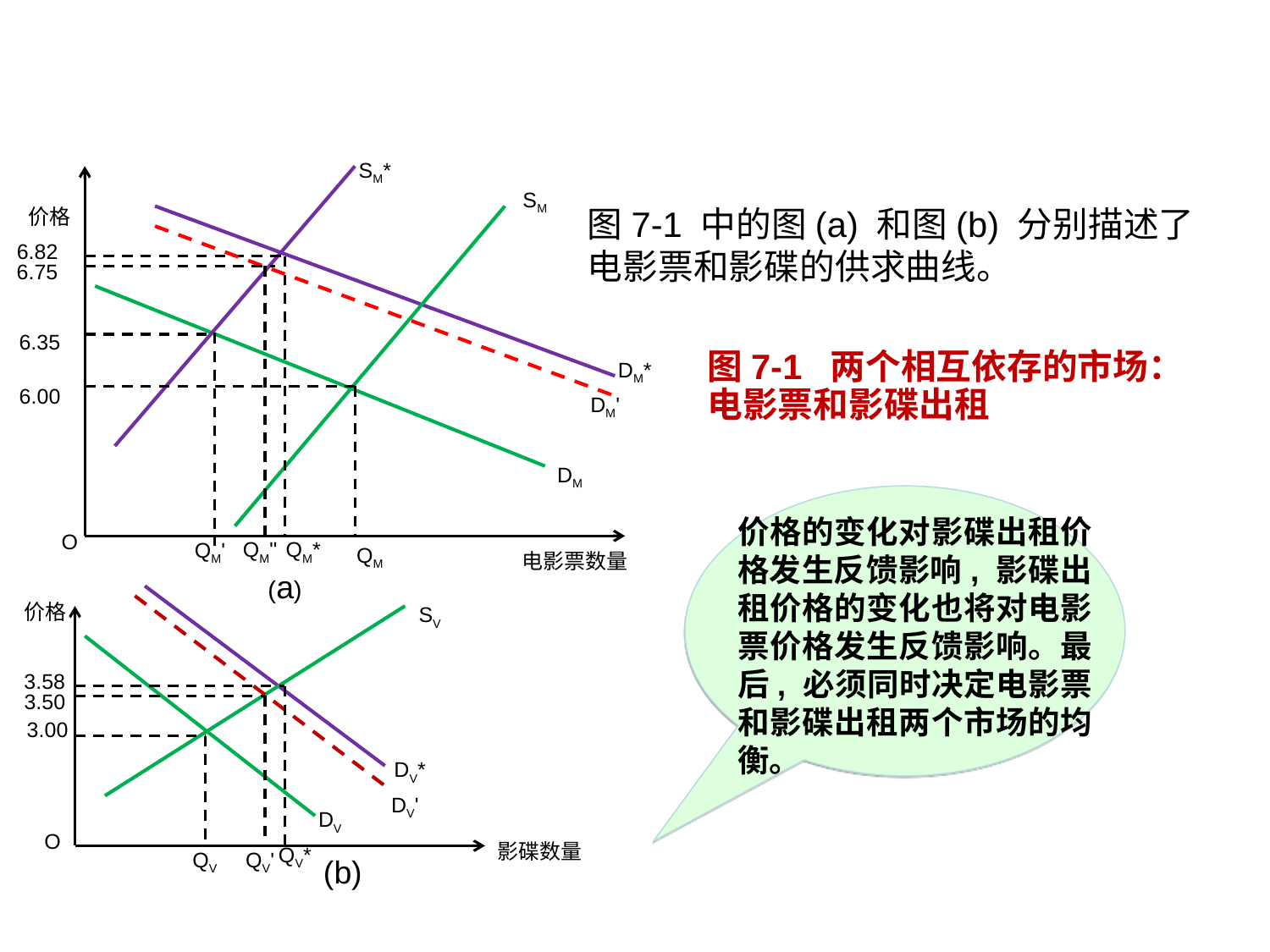

#

SM*
SM
价格
图7-1 中的图(a) 和图(b) 分别描述了电影票和影碟的供求曲线。

6.82

6.75
6.35
图7-1  两个相互依存的市场：电影票和影碟出租
DM*
6.00
DM'
DM

价格的变化对影碟出租价格发生反馈影响, 影碟出租价格的变化也将对电影票价格发生反馈影响。最后, 必须同时决定电影票和影碟出租两个市场的均衡。
O
QM'
电影票数量
QM"
QM*
QM
(a)
价格
SV
3.58
3.50
3.00
DV*
DV
DV'
O
影碟数量
QV
QV'
QV*
(b)